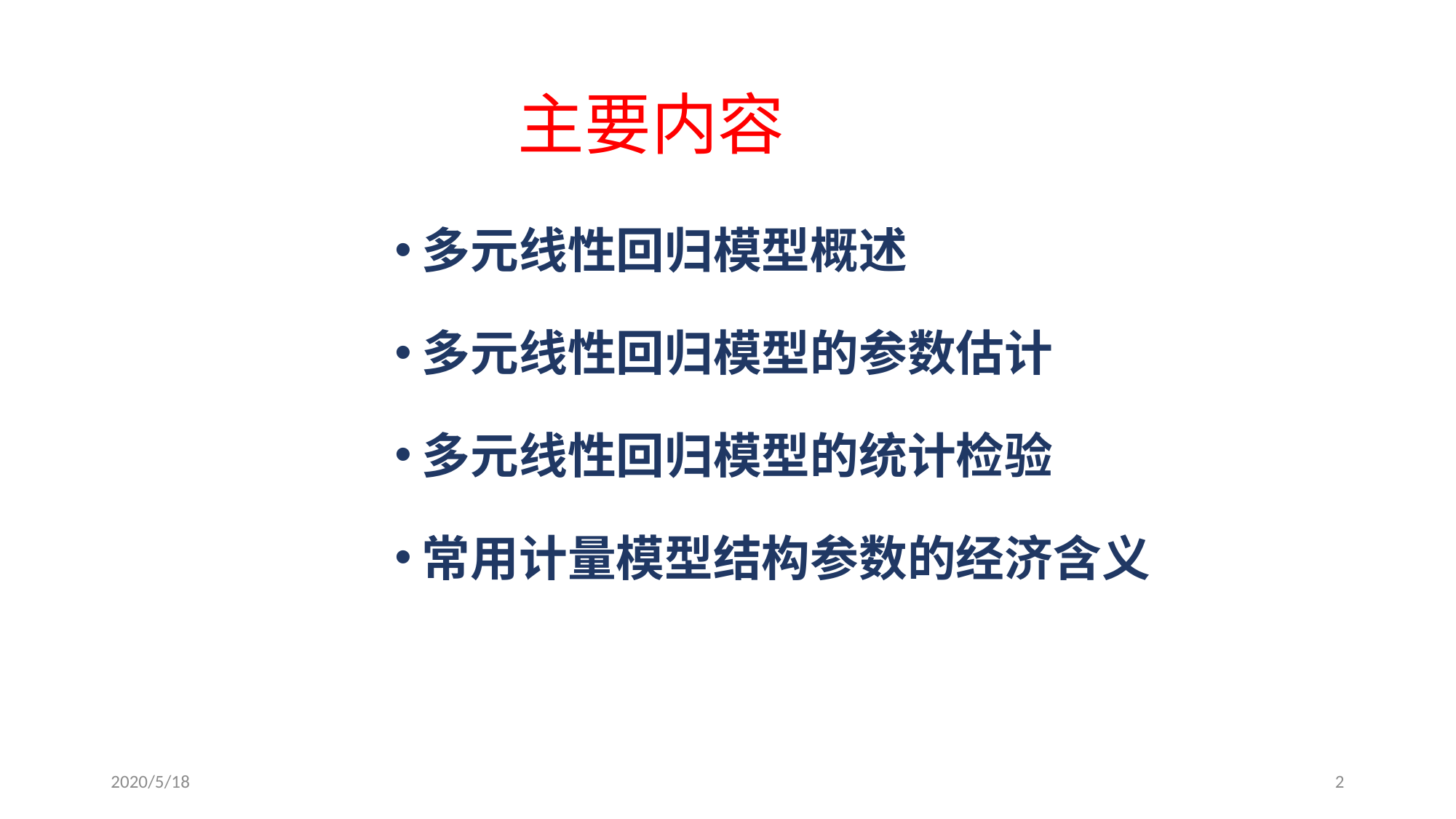

主要内容
多元线性回归模型概述
多元线性回归模型的参数估计
多元线性回归模型的统计检验
常用计量模型结构参数的经济含义
2020/5/18
2